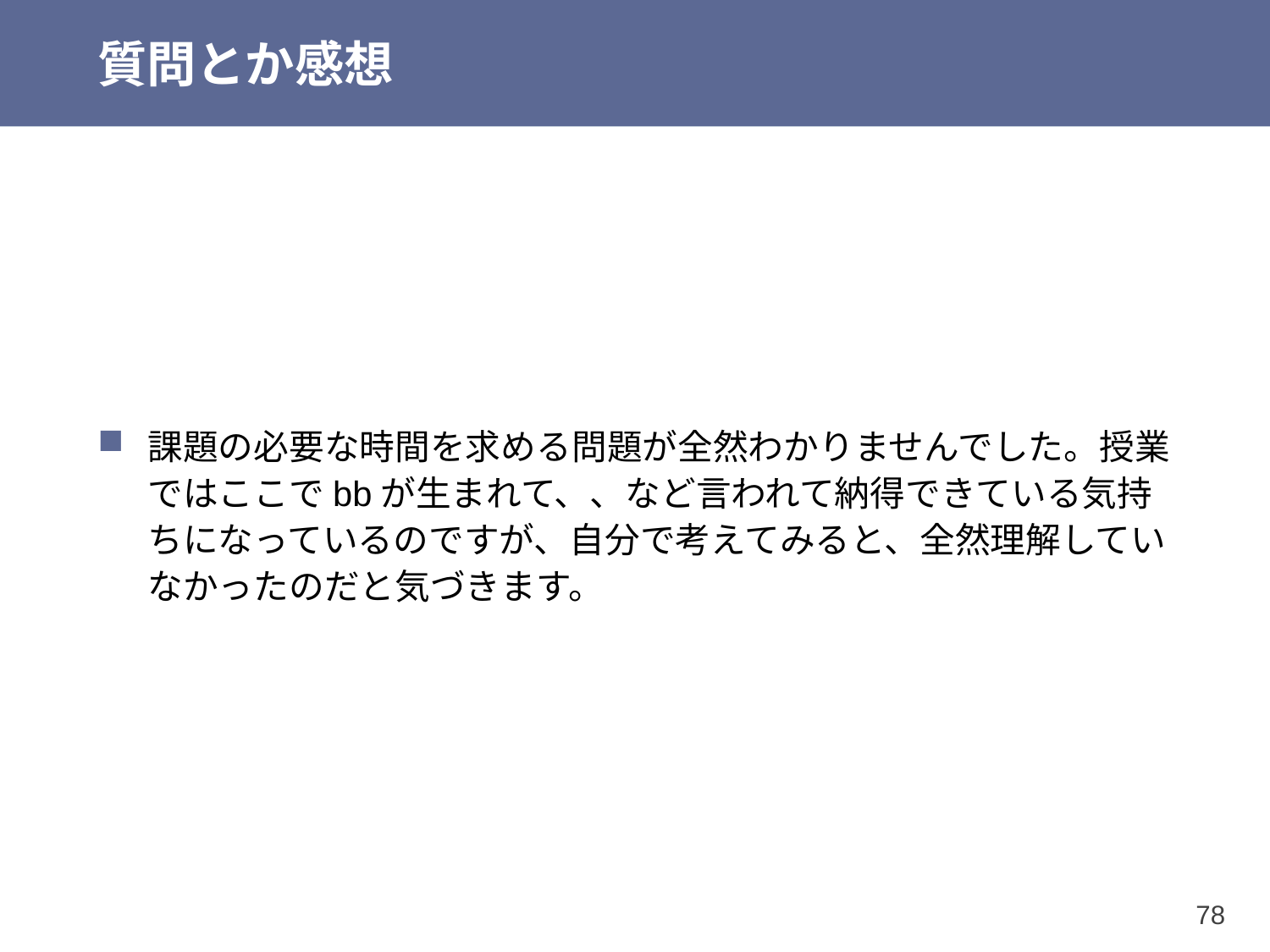

# 質問とか感想
課題の必要な時間を求める問題が全然わかりませんでした。授業ではここでbbが生まれて、、など言われて納得できている気持ちになっているのですが、自分で考えてみると、全然理解していなかったのだと気づきます。